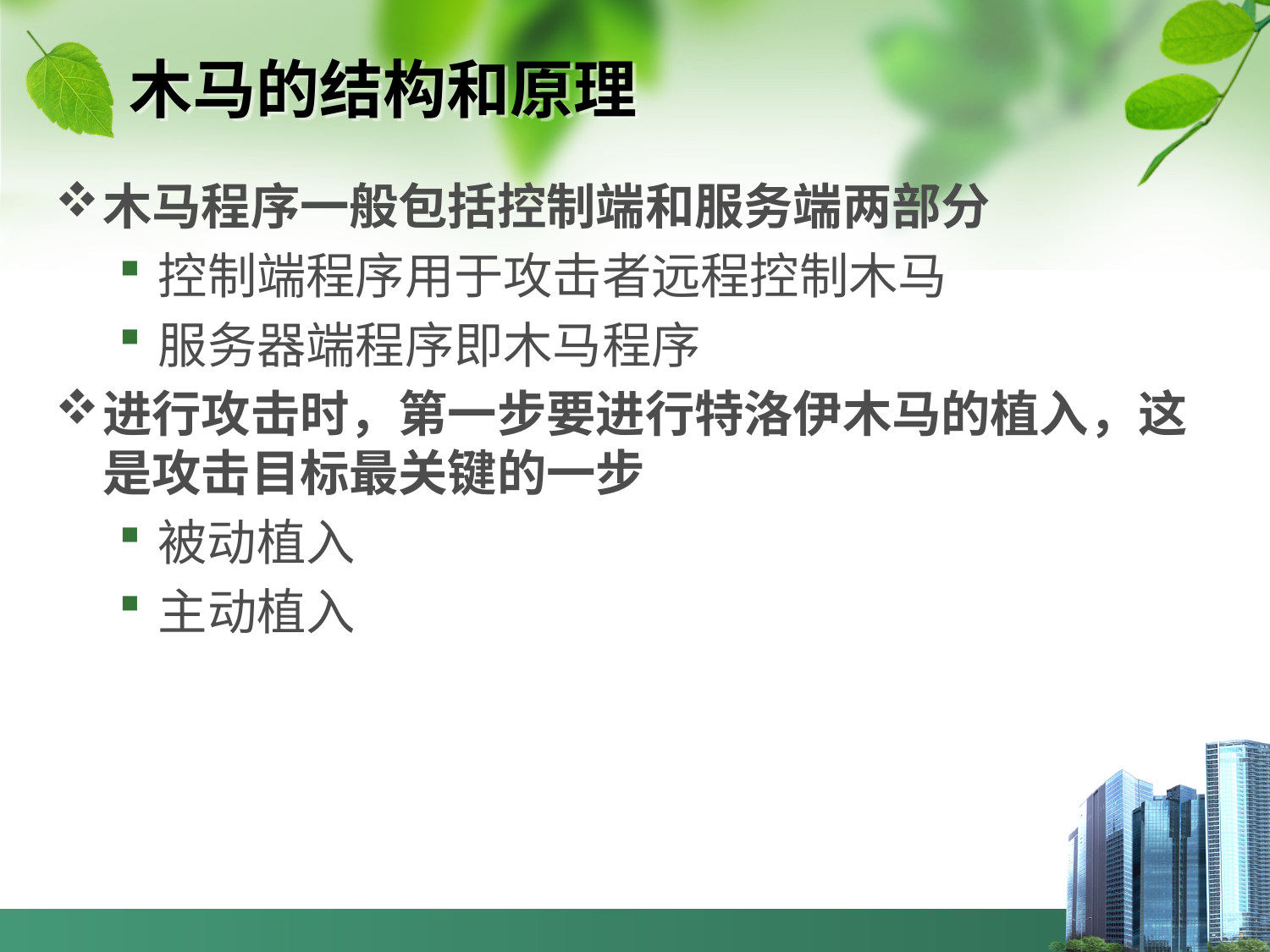

# 木马的结构和原理
木马程序一般包括控制端和服务端两部分
控制端程序用于攻击者远程控制木马
服务器端程序即木马程序
进行攻击时，第一步要进行特洛伊木马的植入，这是攻击目标最关键的一步
被动植入
主动植入